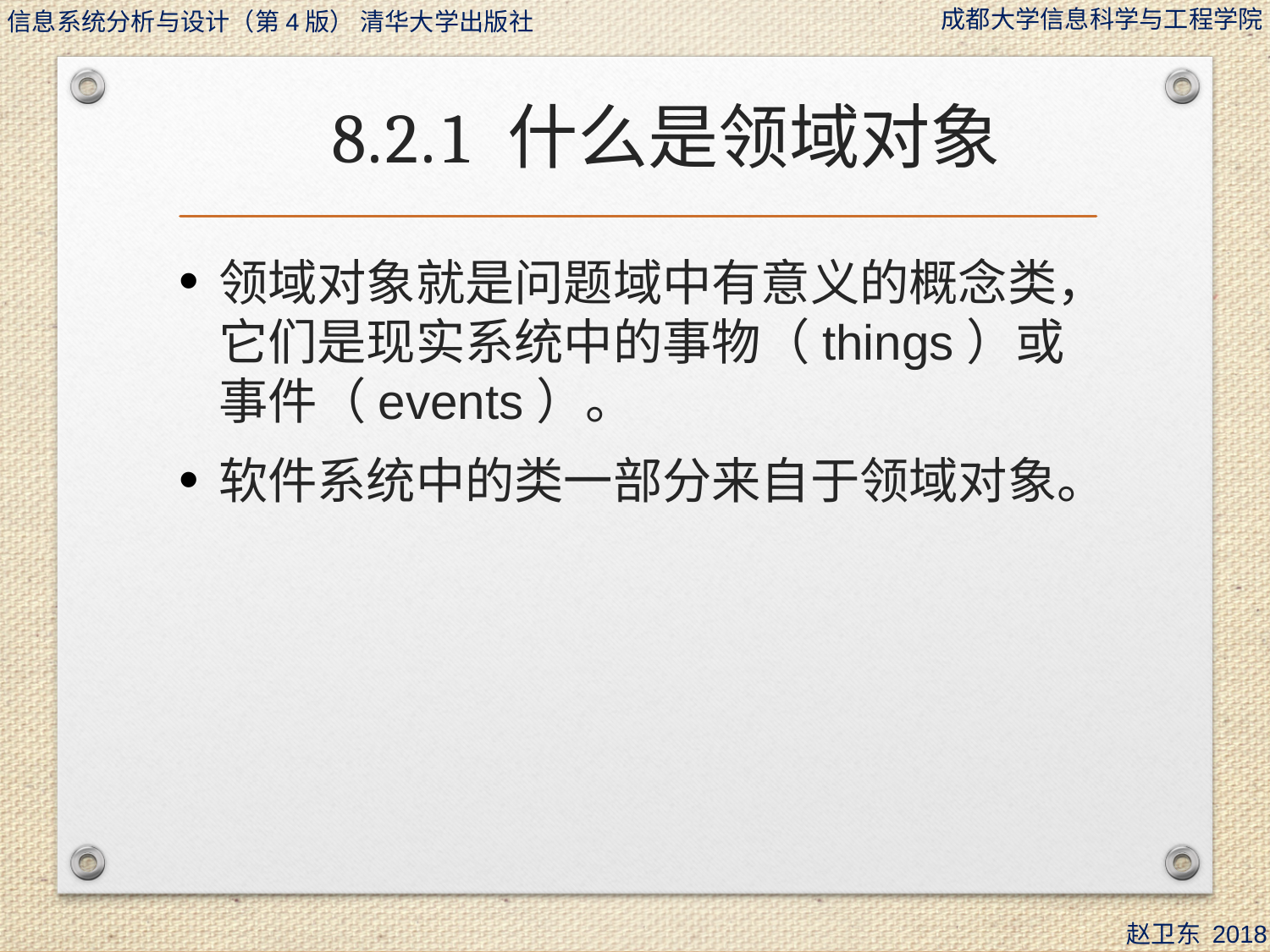

# 8.2.1 什么是领域对象
领域对象就是问题域中有意义的概念类，它们是现实系统中的事物（things）或事件（events）。
软件系统中的类一部分来自于领域对象。